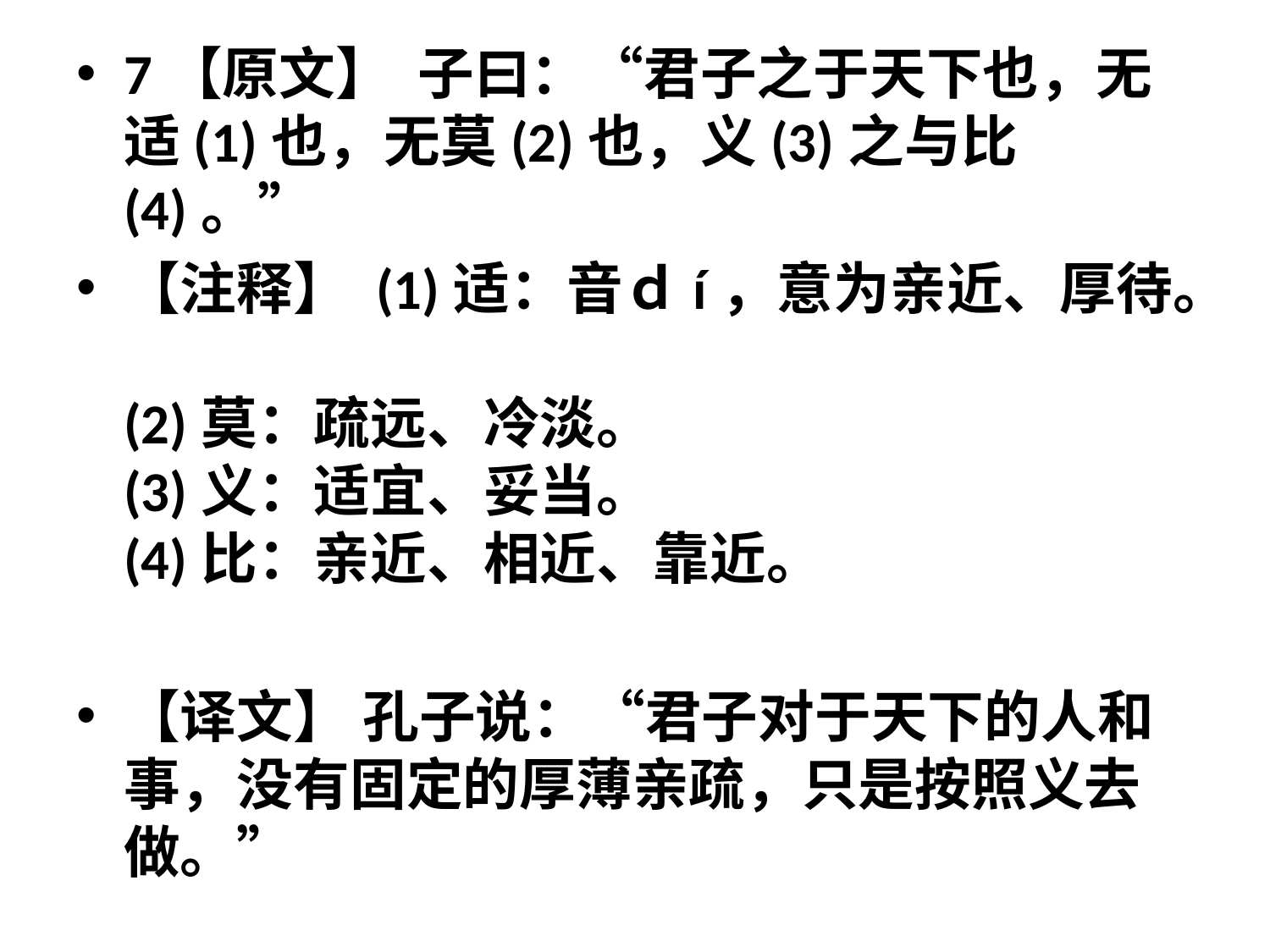

# 7【原文】  子曰：“君子之于天下也，无适(1)也，无莫(2)也，义(3)之与比(4)。”
【注释】 (1)适：音ｄí，意为亲近、厚待。 
(2)莫：疏远、冷淡。 
(3)义：适宜、妥当。 
(4)比：亲近、相近、靠近。

【译文】 孔子说：“君子对于天下的人和事，没有固定的厚薄亲疏，只是按照义去做。”